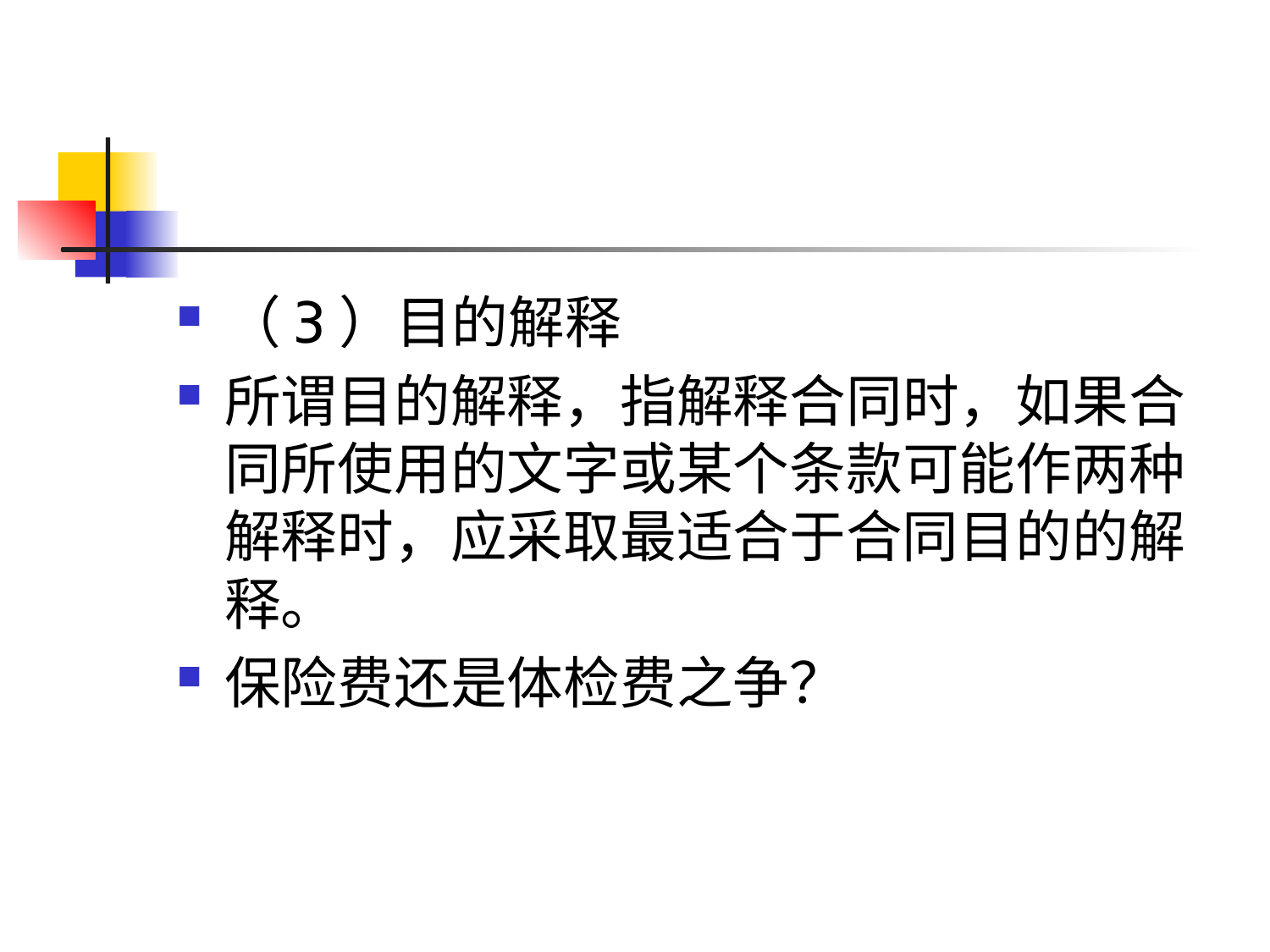

#
（3）目的解释
所谓目的解释，指解释合同时，如果合同所使用的文字或某个条款可能作两种解释时，应采取最适合于合同目的的解释。
保险费还是体检费之争？